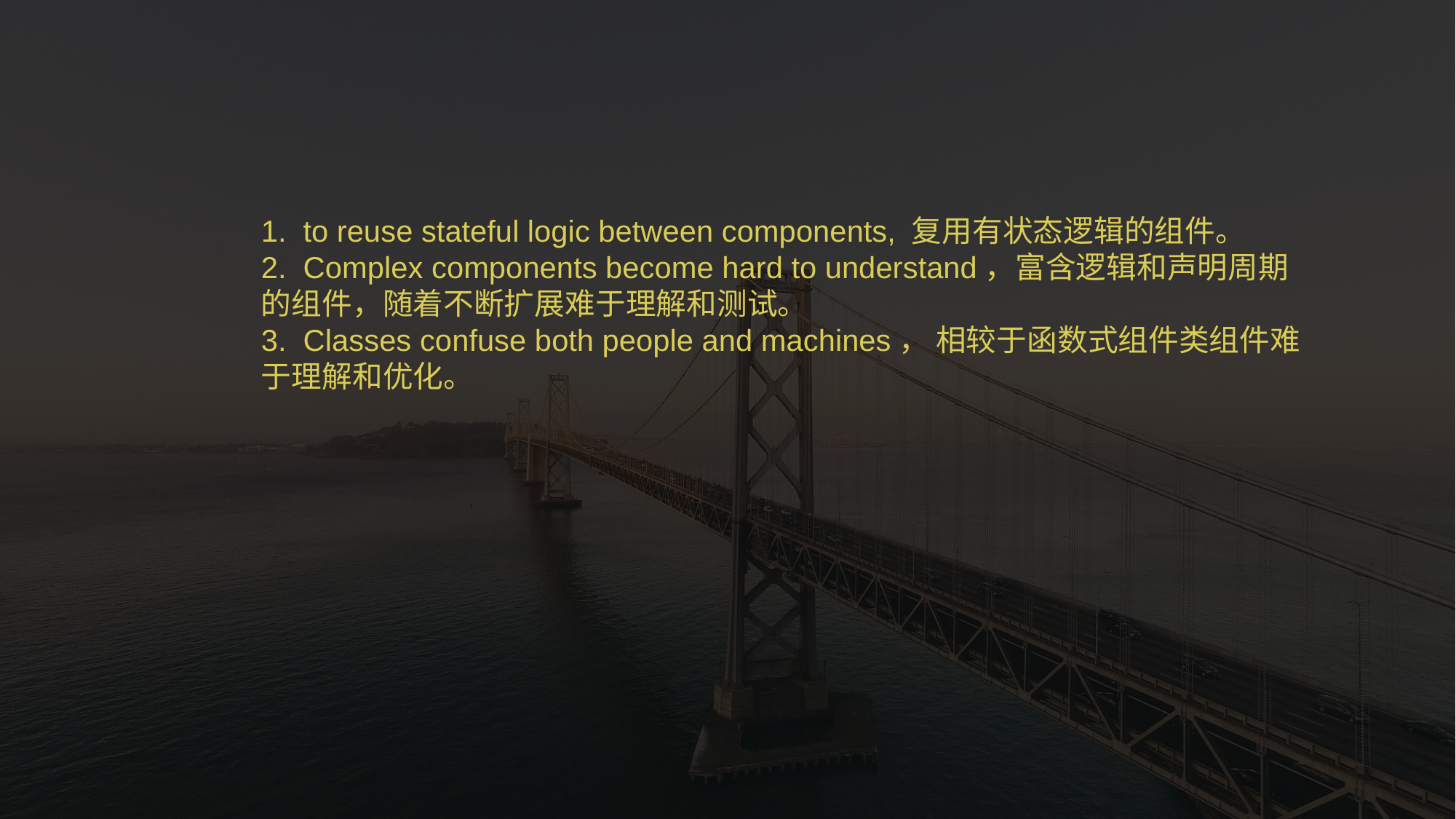

1.  to reuse stateful logic between components, 复用有状态逻辑的组件。
2.  Complex components become hard to understand，富含逻辑和声明周期的组件，随着不断扩展难于理解和测试。
3.  Classes confuse both people and machines， 相较于函数式组件类组件难于理解和优化。